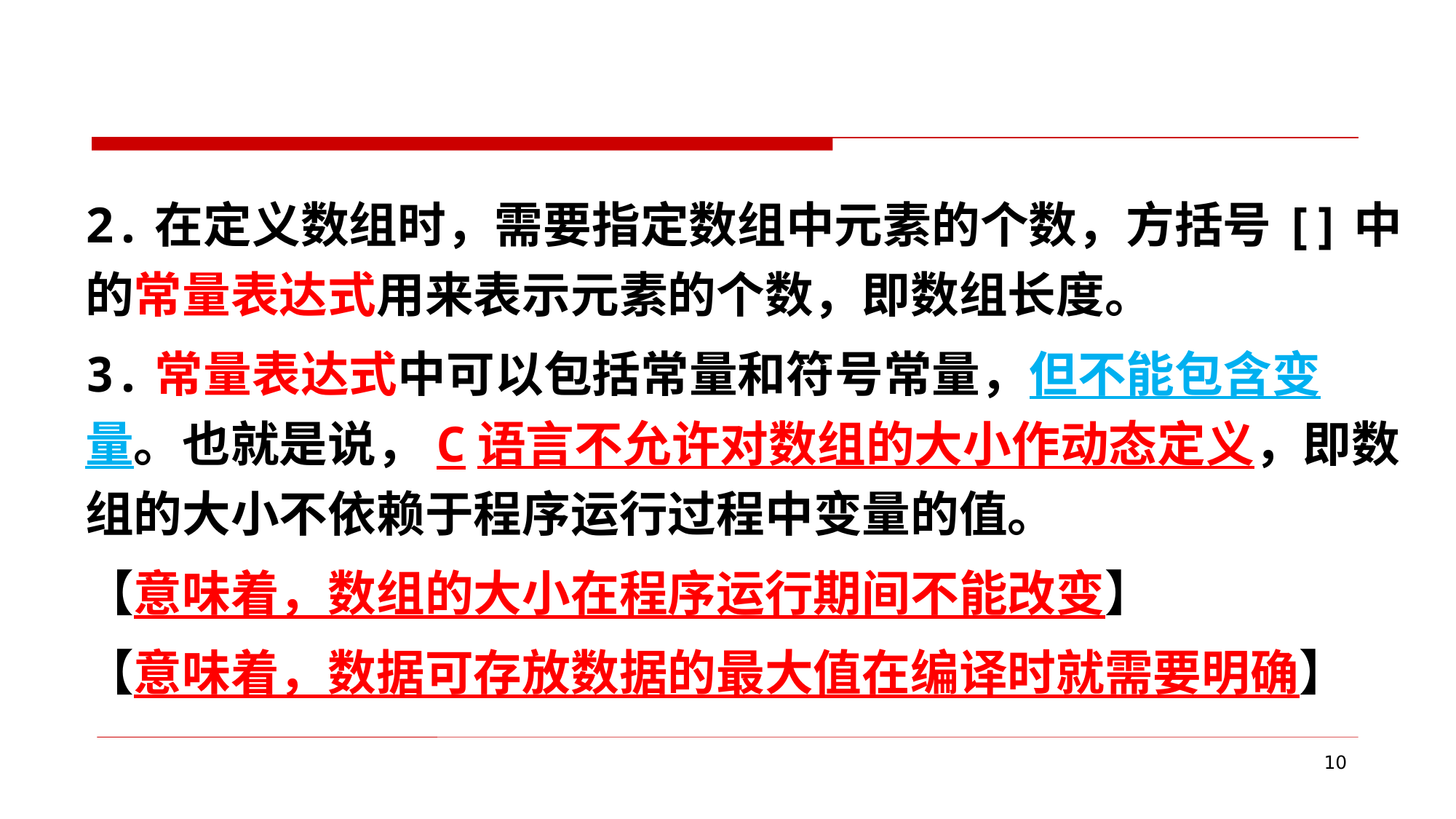

2.在定义数组时，需要指定数组中元素的个数，方括号[]中的常量表达式用来表示元素的个数，即数组长度。
3.常量表达式中可以包括常量和符号常量，但不能包含变量。也就是说，C语言不允许对数组的大小作动态定义，即数组的大小不依赖于程序运行过程中变量的值。
【意味着，数组的大小在程序运行期间不能改变】
【意味着，数据可存放数据的最大值在编译时就需要明确】
10